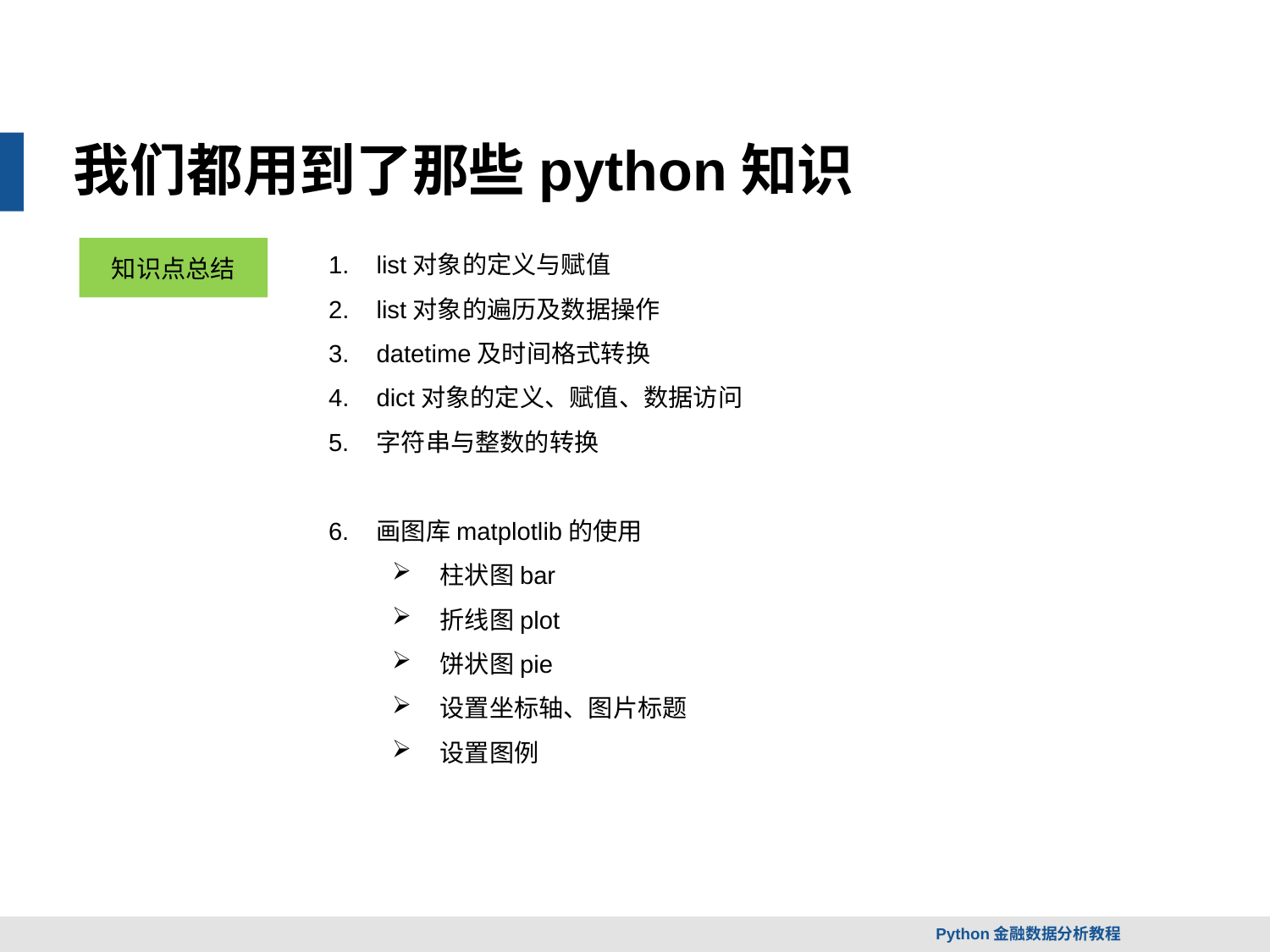

我们都用到了那些python知识
list对象的定义与赋值
list对象的遍历及数据操作
datetime及时间格式转换
dict对象的定义、赋值、数据访问
字符串与整数的转换

画图库matplotlib的使用
柱状图bar
折线图plot
饼状图pie
设置坐标轴、图片标题
设置图例
知识点总结

Python金融数据分析教程